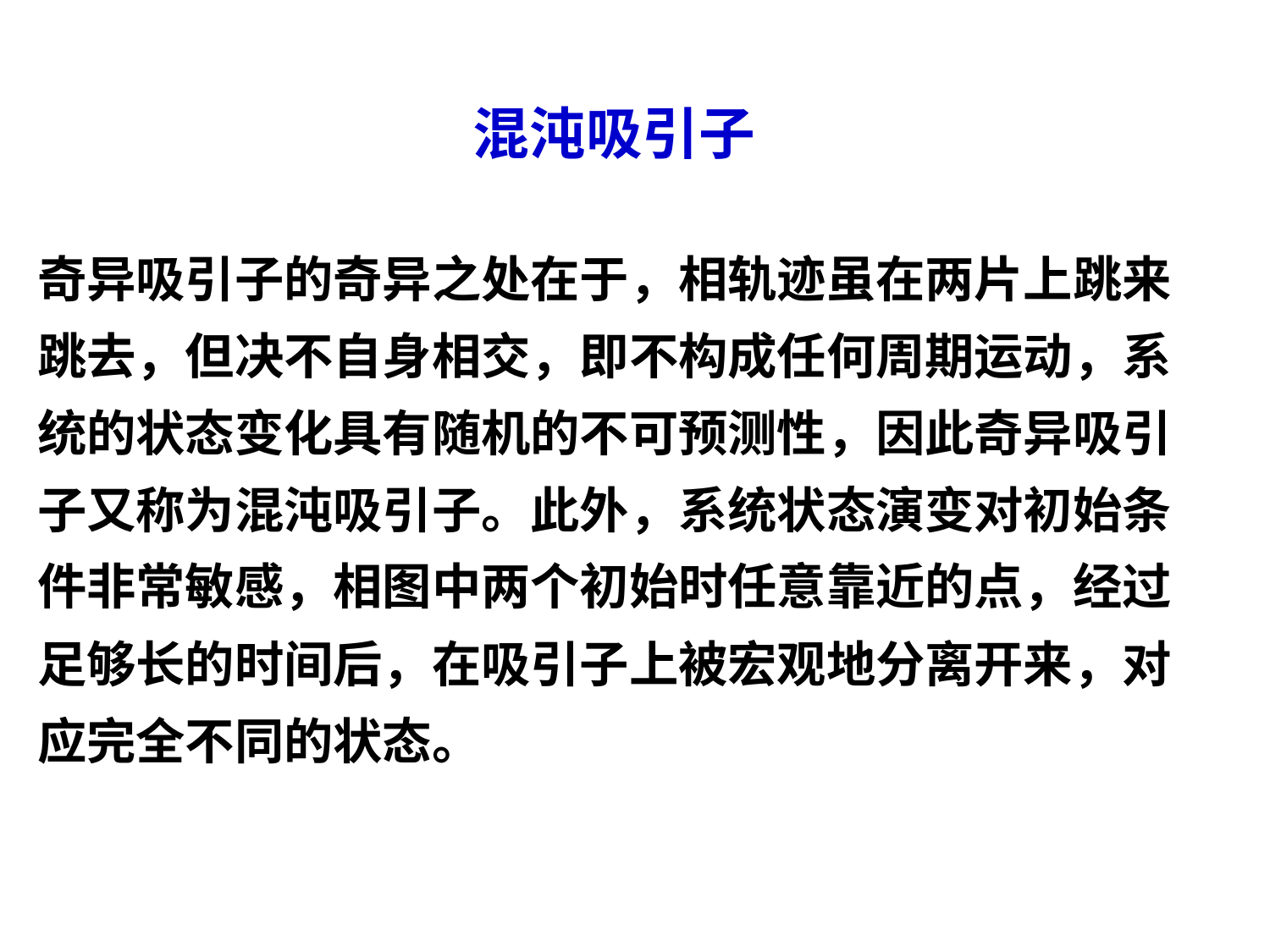

混沌吸引子
奇异吸引子的奇异之处在于，相轨迹虽在两片上跳来跳去，但决不自身相交，即不构成任何周期运动，系统的状态变化具有随机的不可预测性，因此奇异吸引子又称为混沌吸引子。此外，系统状态演变对初始条件非常敏感，相图中两个初始时任意靠近的点，经过足够长的时间后，在吸引子上被宏观地分离开来，对应完全不同的状态。